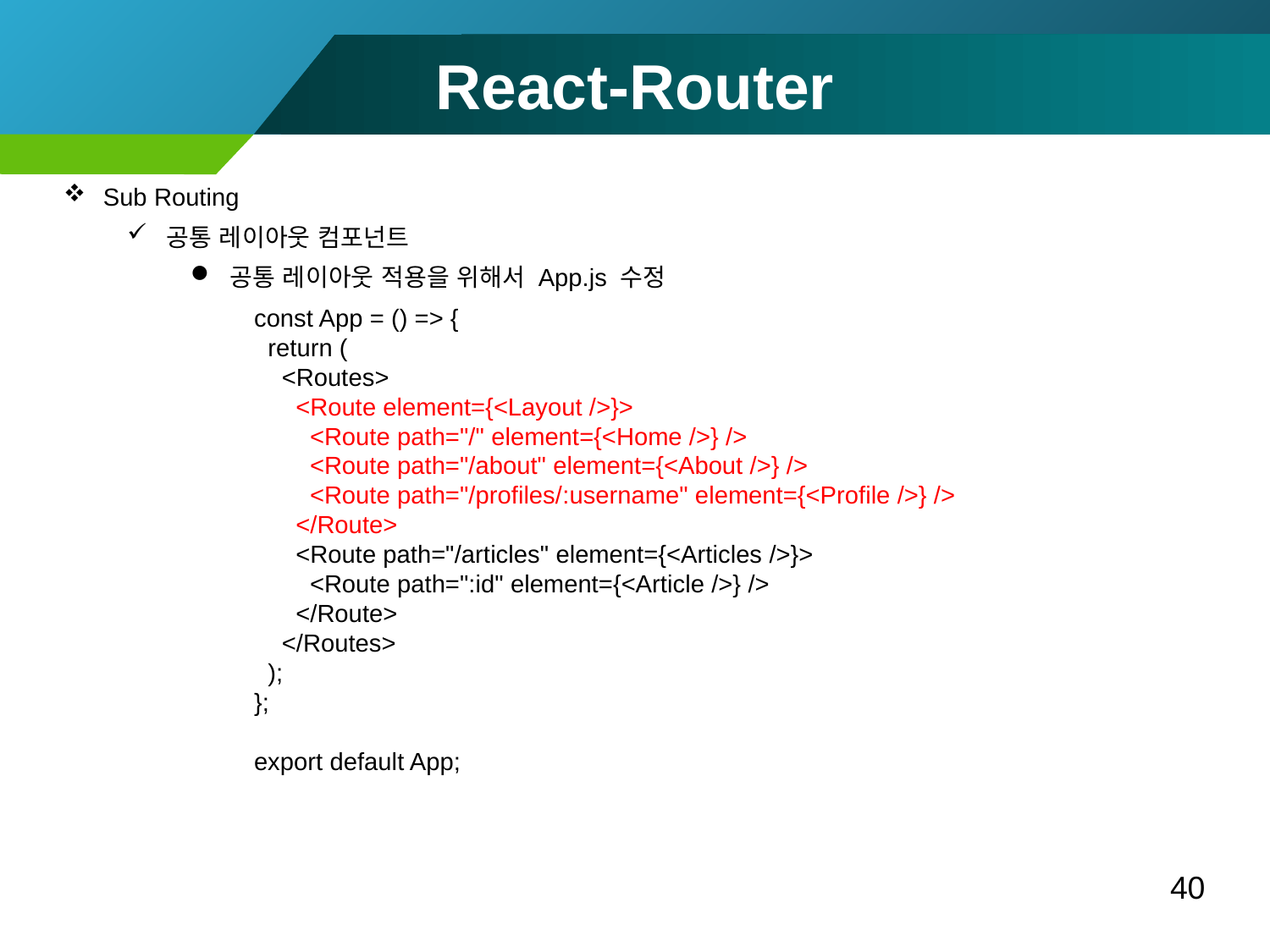

React-Router
Sub Routing
공통 레이아웃 컴포넌트
공통 레이아웃 적용을 위해서 App.js 수정
const App = () => {
  return (
    <Routes>
      <Route element={<Layout />}>
        <Route path="/" element={<Home />} />
        <Route path="/about" element={<About />} />
        <Route path="/profiles/:username" element={<Profile />} />
      </Route>
      <Route path="/articles" element={<Articles />}>
        <Route path=":id" element={<Article />} />
      </Route>
    </Routes>
  );
};

export default App;
40